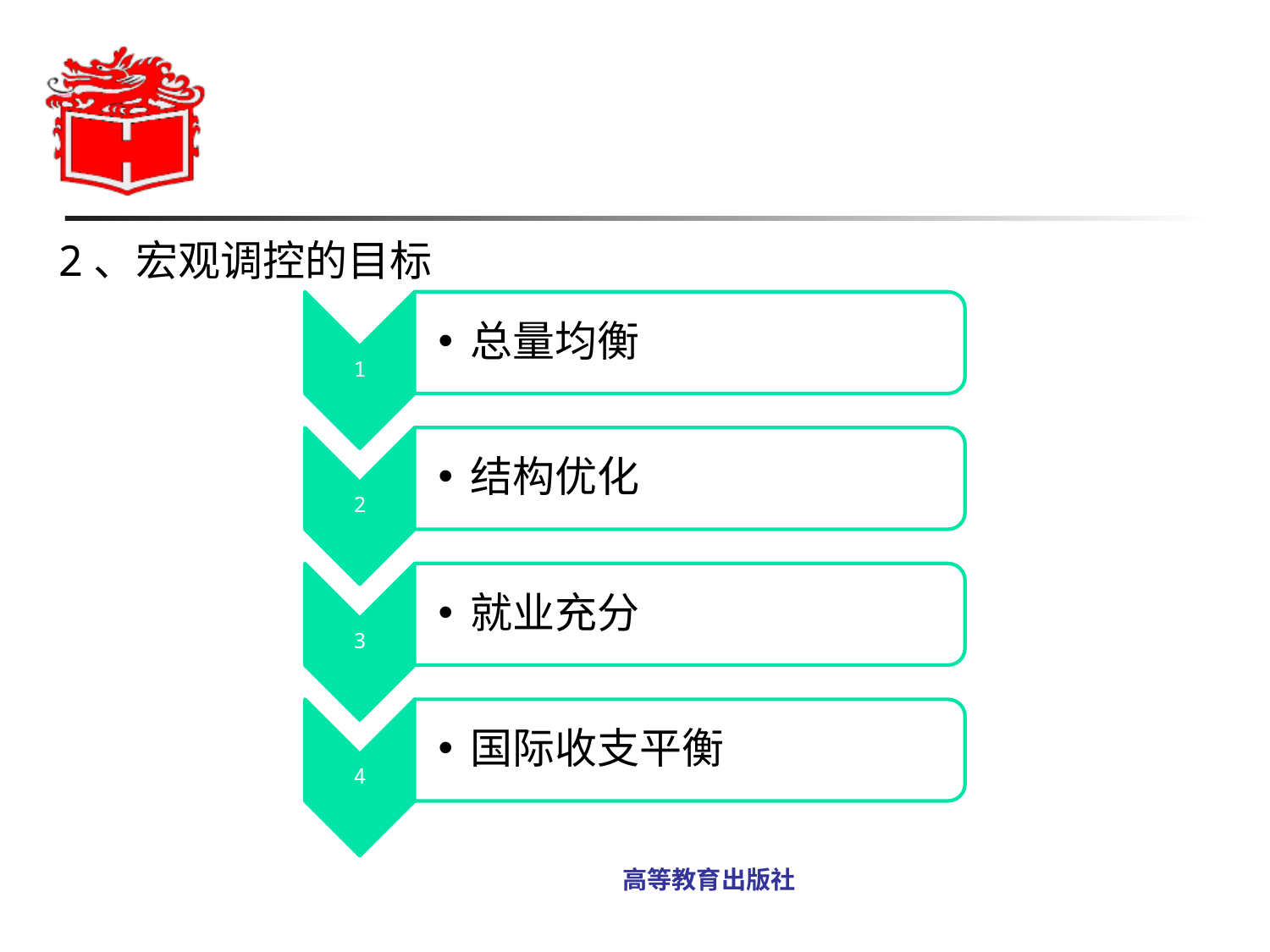

2、宏观调控的目标

1
总量均衡
2
结构优化
3
就业充分
4
国际收支平衡

高等教育出版社